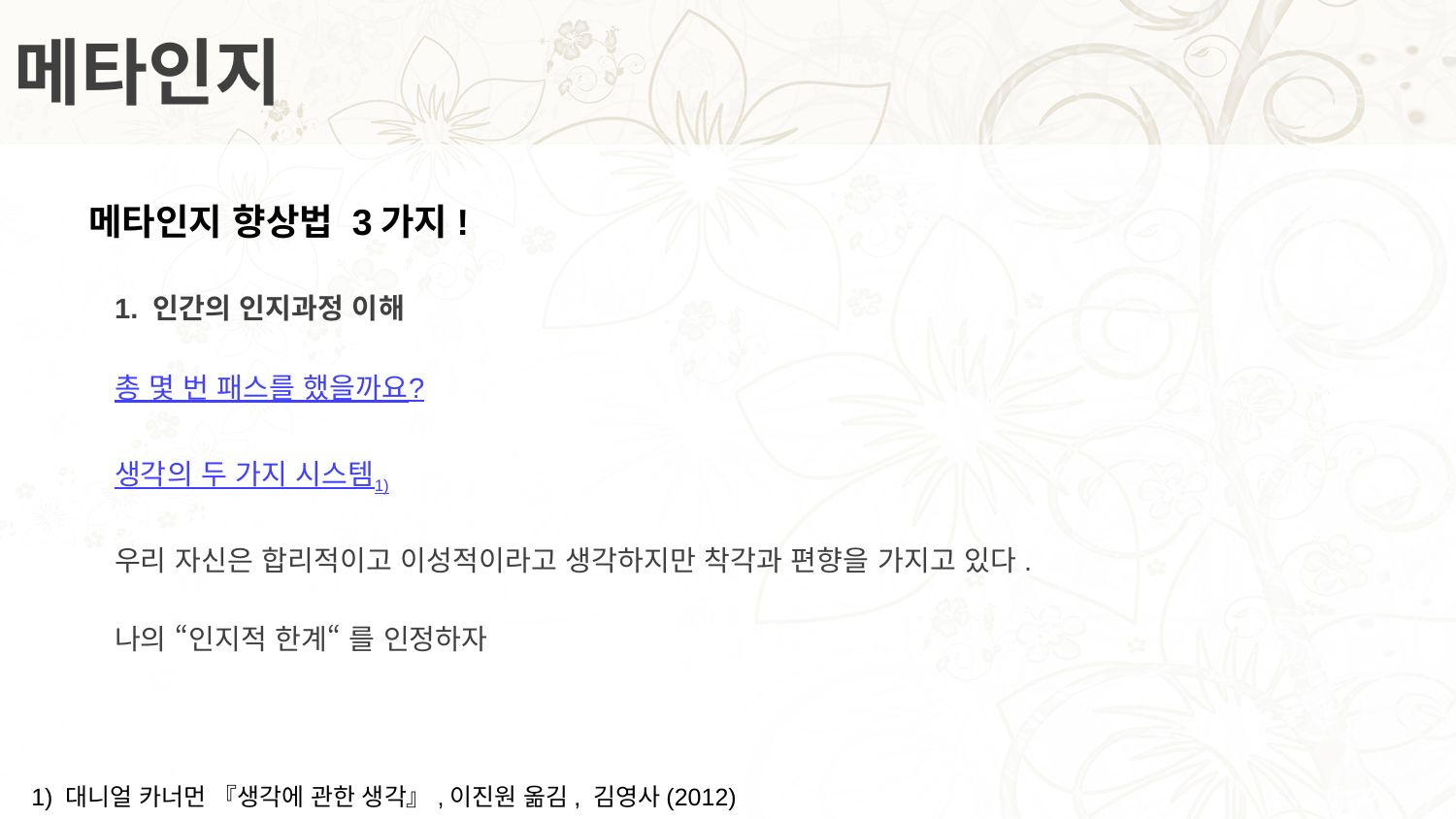

# 메타인지
메타인지 향상법 3가지!
1. 인간의 인지과정 이해

총 몇 번 패스를 했을까요?

생각의 두 가지 시스템1)

우리 자신은 합리적이고 이성적이라고 생각하지만 착각과 편향을 가지고 있다.

나의 “인지적 한계“ 를 인정하자

1) 대니얼 카너먼 『생각에 관한 생각』,이진원 옮김, 김영사(2012)